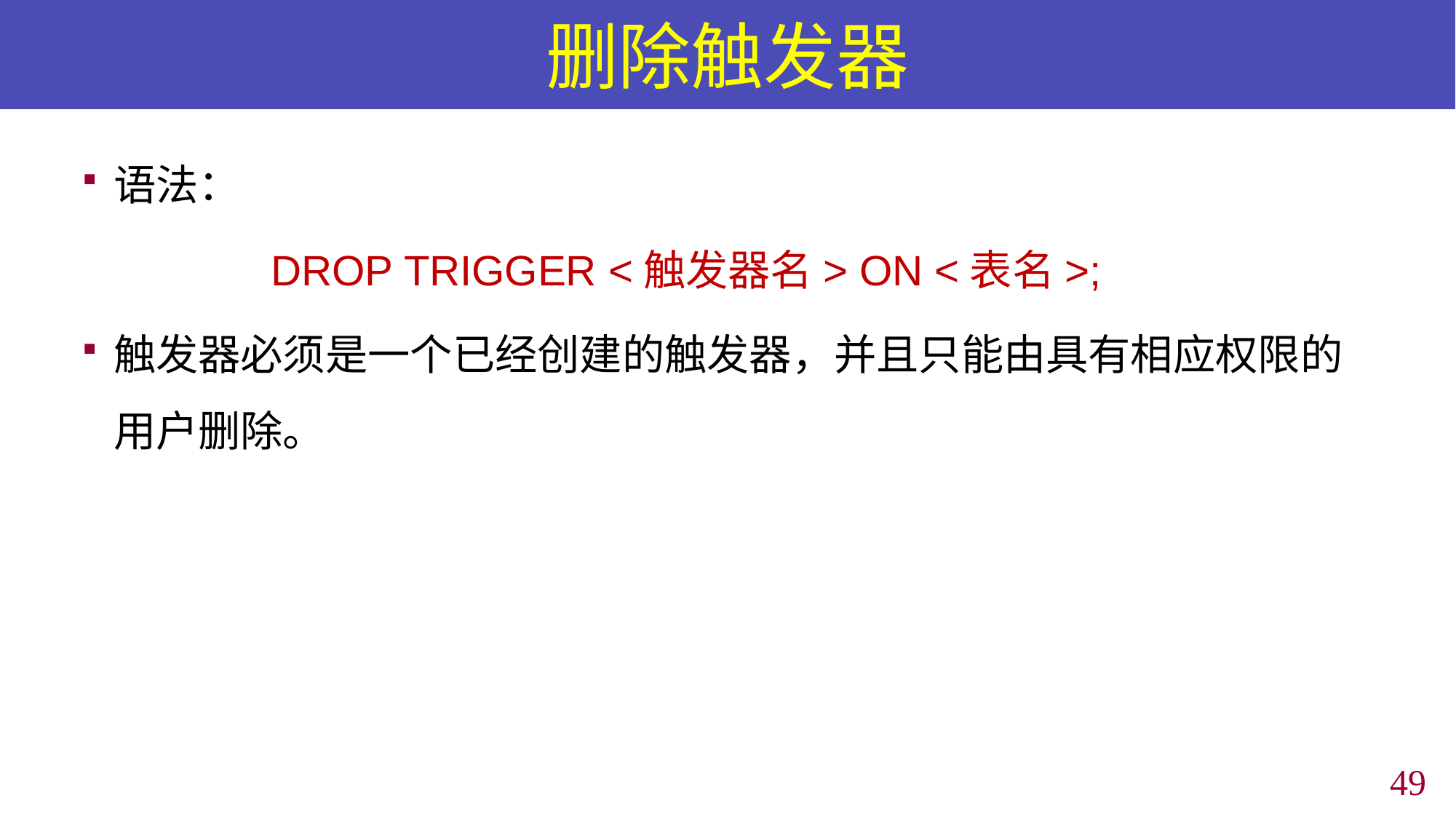

# 删除触发器
语法：
                DROP TRIGGER <触发器名> ON <表名>;
触发器必须是一个已经创建的触发器，并且只能由具有相应权限的用户删除。
49